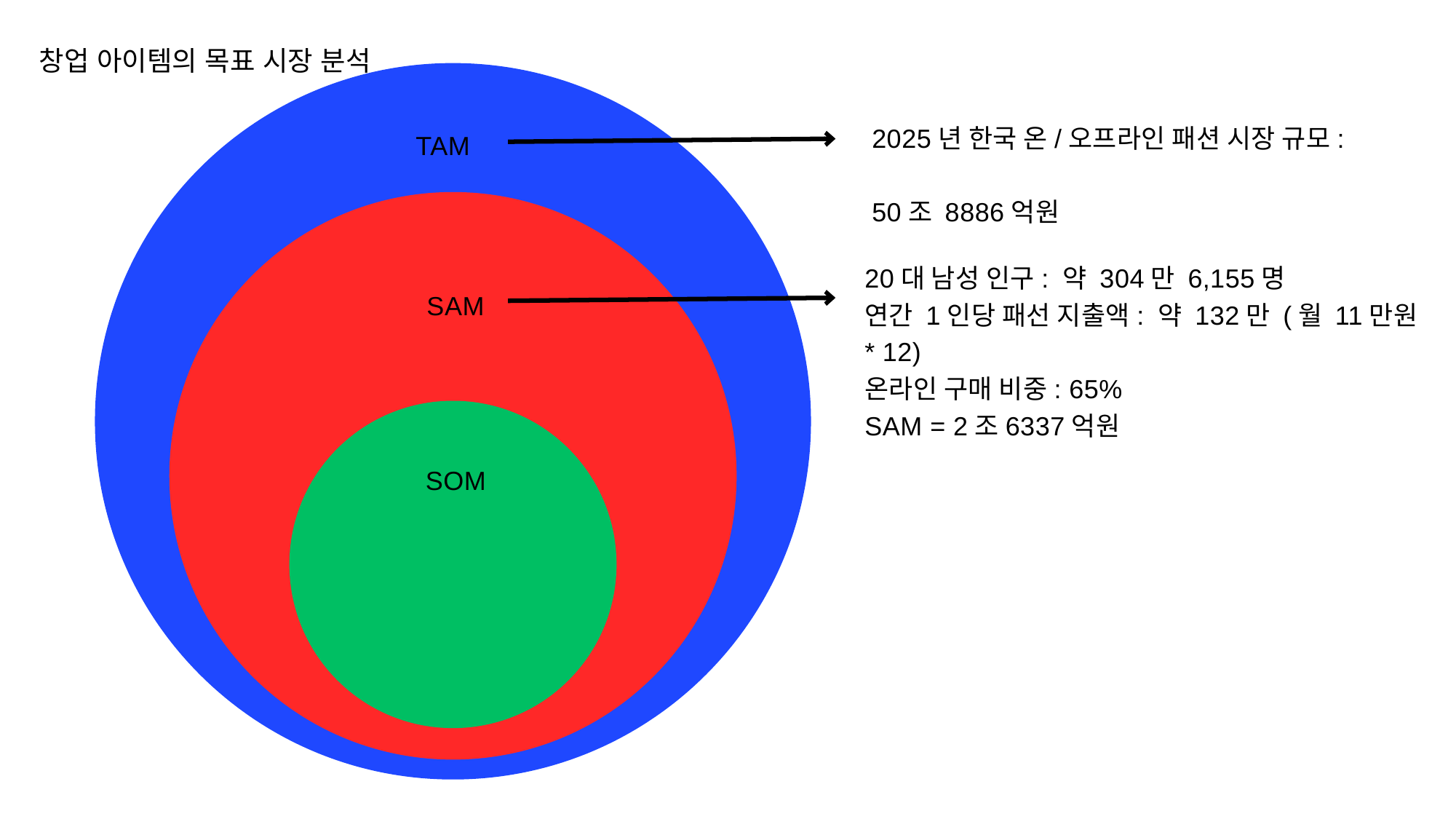

창업 아이템의 목표 시장 분석

2025년 한국 온/오프라인 패션 시장 규모:
50조 8886억원
TAM

20대 남성 인구: 약 304만 6,155명
연간 1인당 패선 지출액: 약 132만 (월 11만원 * 12)
온라인 구매 비중: 65%
SAM = 2조6337억원
SAM

SOM